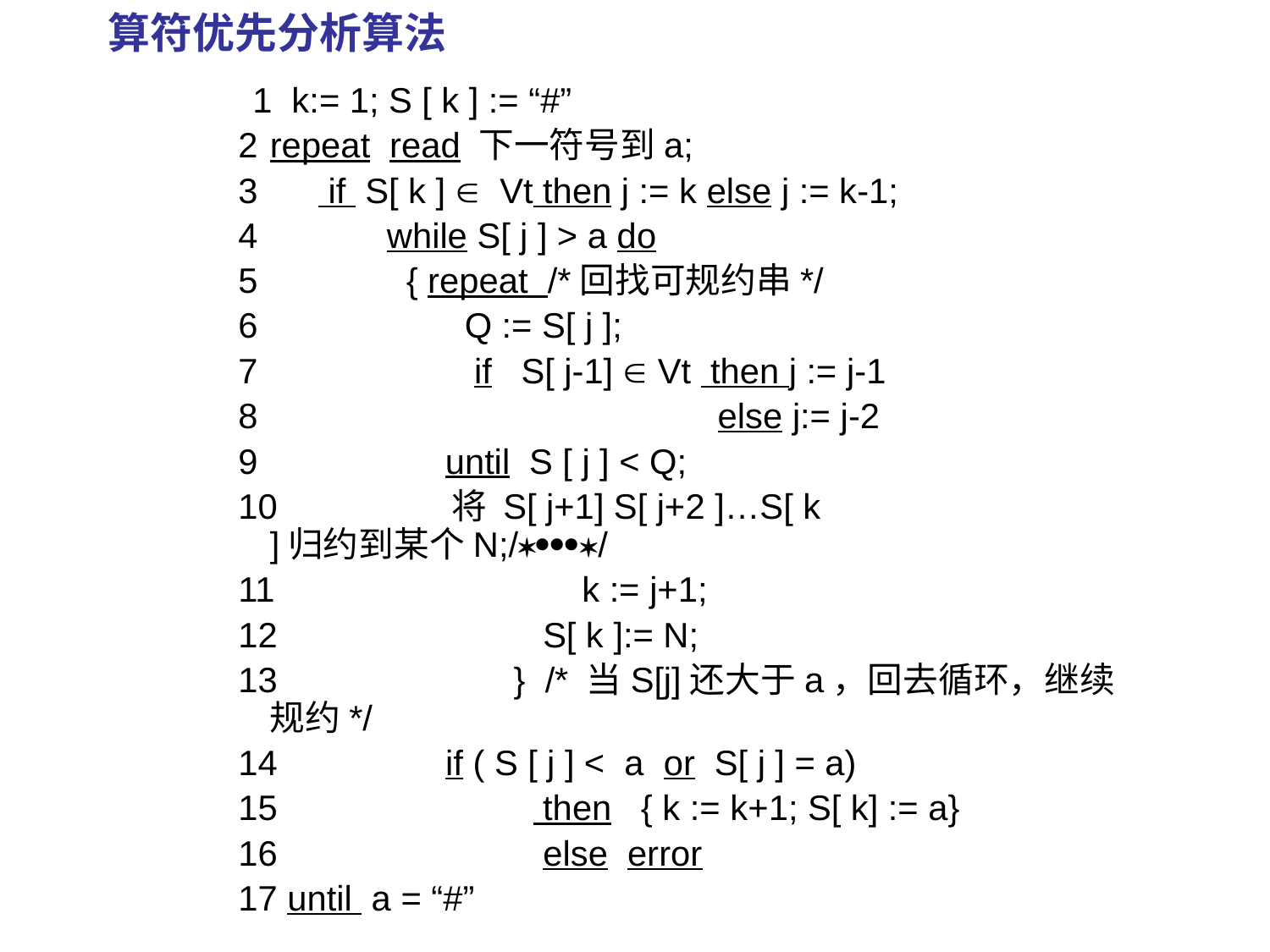

# 算符优先分析算法
        1  k:= 1; S [ k ] := “#”
2	repeat  read 下一符号到a;
3	      if  S[ k ] ∈  Vt then j := k else j := k-1;
4	            while S[ j ] > a do
5	              { repeat  /*回找可规约串*/
6	                    Q := S[ j ];
7	                     if   S[ j-1] ∈ Vt  then j := j-1
8	                                              else j:= j-2
9	                  until  S [ j ] < Q;
10                 将 S[ j+1] S[ j+2 ]…S[ k ]归约到某个N;/∗•••∗/
11	                   k := j+1;
12	               S[ k ]:= N;
13	            }  /* 当S[j]还大于a，回去循环，继续规约*/
14	     if ( S [ j ] <  a  or  S[ j ] = a)
15	               then   { k := k+1; S[ k] := a}
16	               else  error
17 until  a = “#”
31